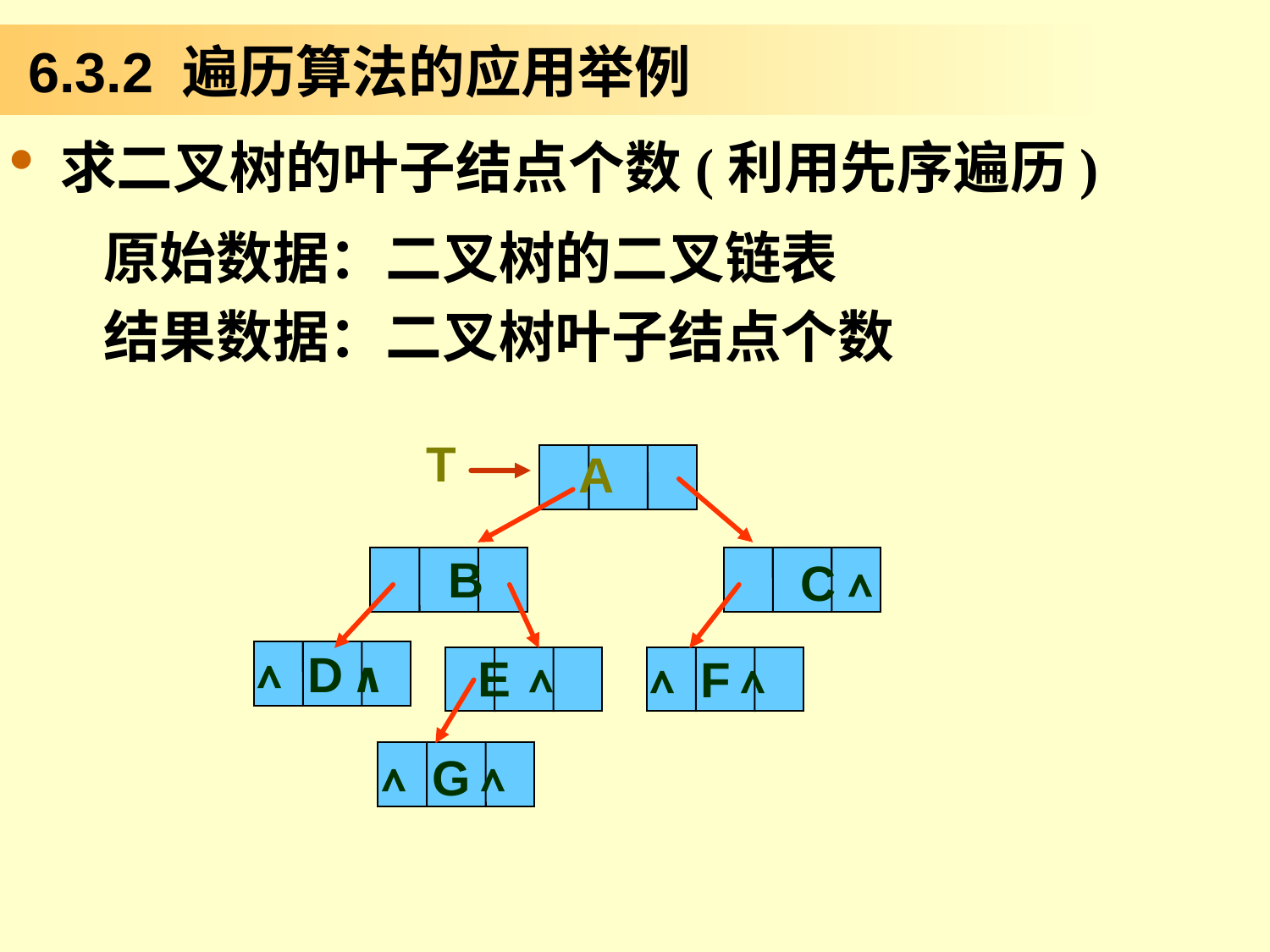

# 6.3.2 遍历算法的应用举例
求二叉树的叶子结点个数(利用先序遍历)
      原始数据：二叉树的二叉链表
      结果数据：二叉树叶子结点个数
T
   A

    B
    C  ∧

∧  D ∧
   E   ∧

∧  F ∧

∧  G  ∧